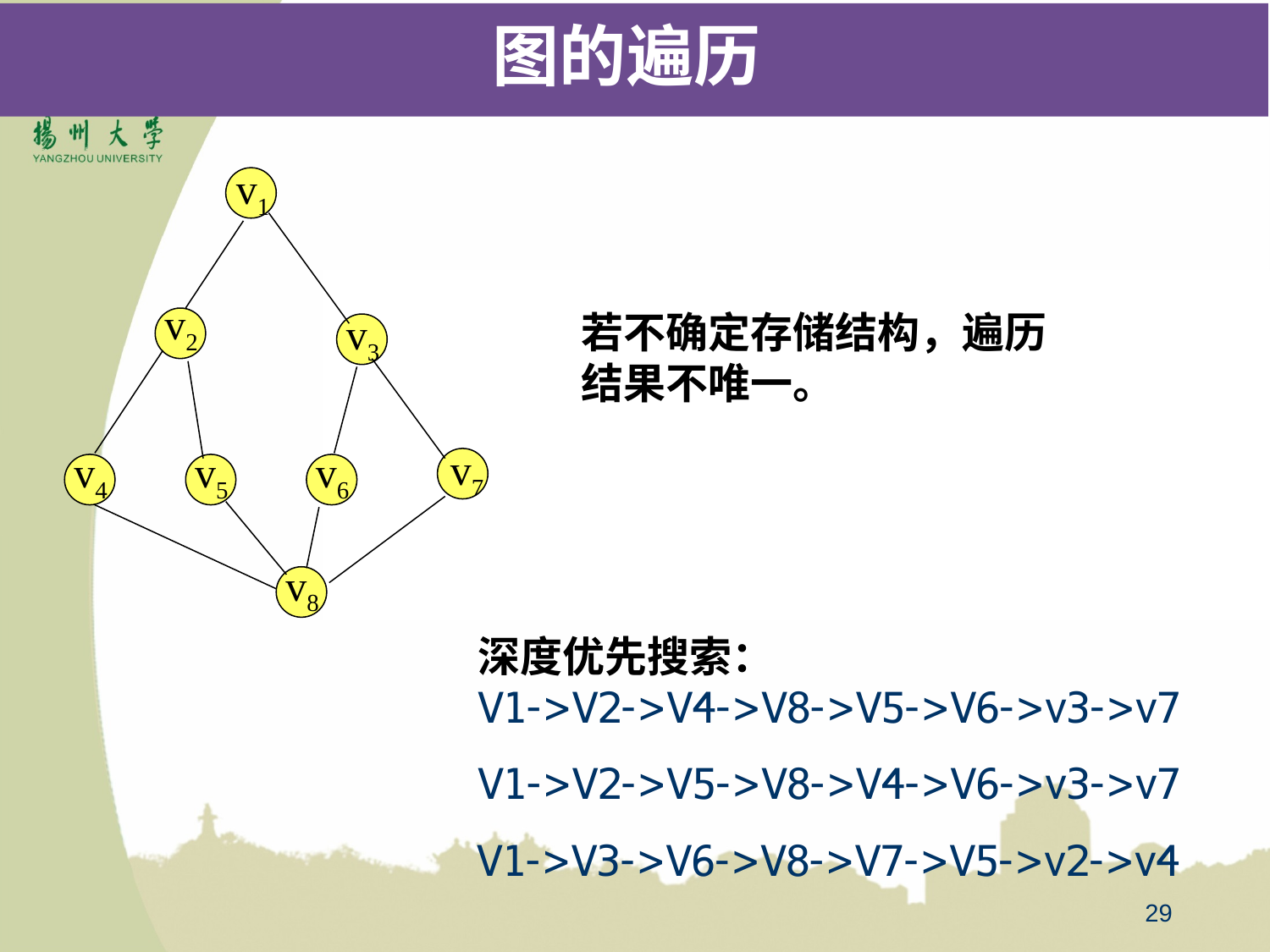

# 图的遍历

v1

v2

v3

v7
v4
v5
v6

v8

若不确定存储结构，遍历结果不唯一。
深度优先搜索：
V1->V2->V4->V8->V5->V6->v3->v7
V1->V2->V5->V8->V4->V6->v3->v7
V1->V3->V6->V8->V7->V5->v2->v4
29